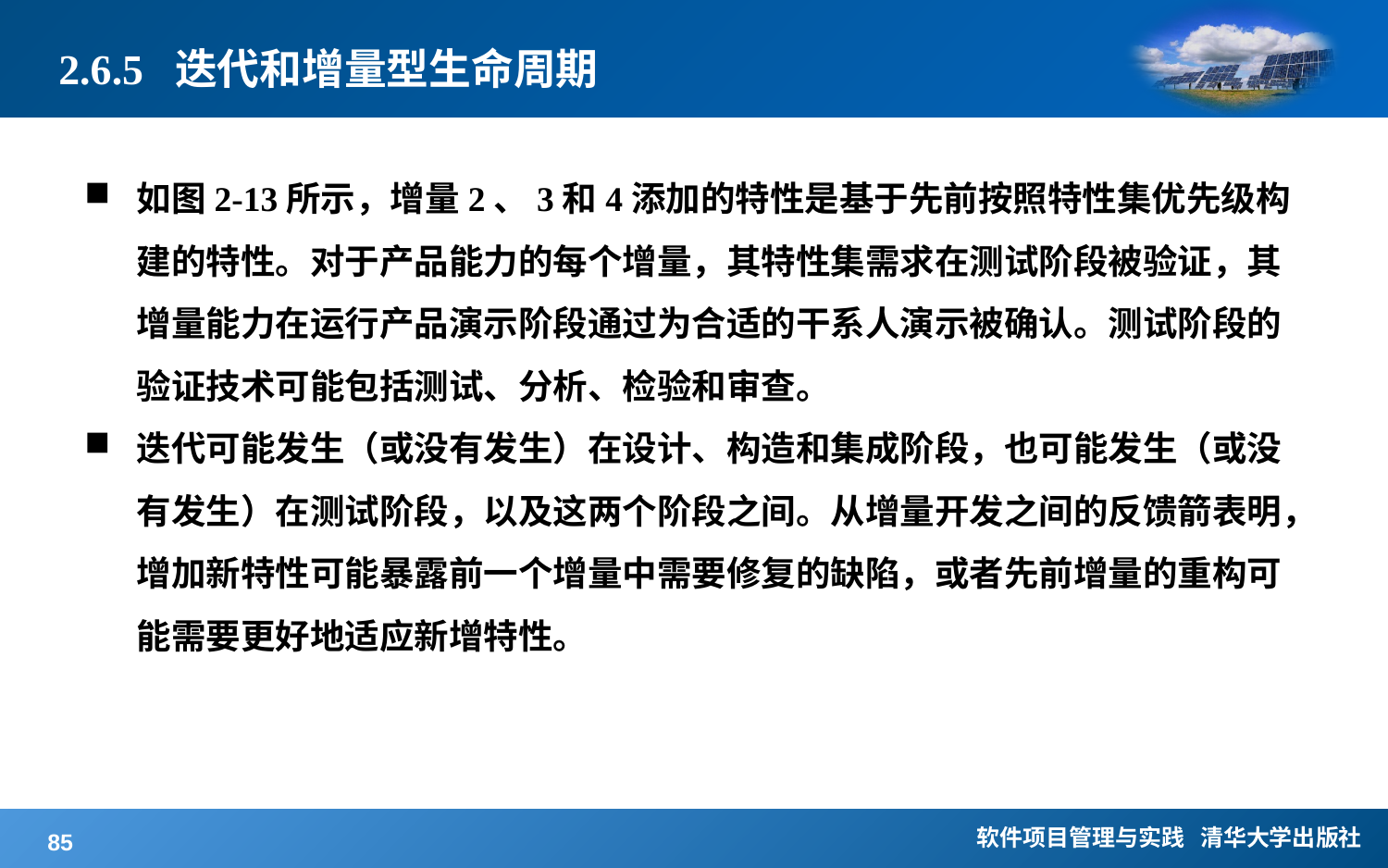

# 2.6.5  迭代和增量型生命周期
如图2-13所示，增量2、3和4添加的特性是基于先前按照特性集优先级构建的特性。对于产品能力的每个增量，其特性集需求在测试阶段被验证，其增量能力在运行产品演示阶段通过为合适的干系人演示被确认。测试阶段的验证技术可能包括测试、分析、检验和审查。
迭代可能发生（或没有发生）在设计、构造和集成阶段，也可能发生（或没有发生）在测试阶段，以及这两个阶段之间。从增量开发之间的反馈箭表明，增加新特性可能暴露前一个增量中需要修复的缺陷，或者先前增量的重构可能需要更好地适应新增特性。